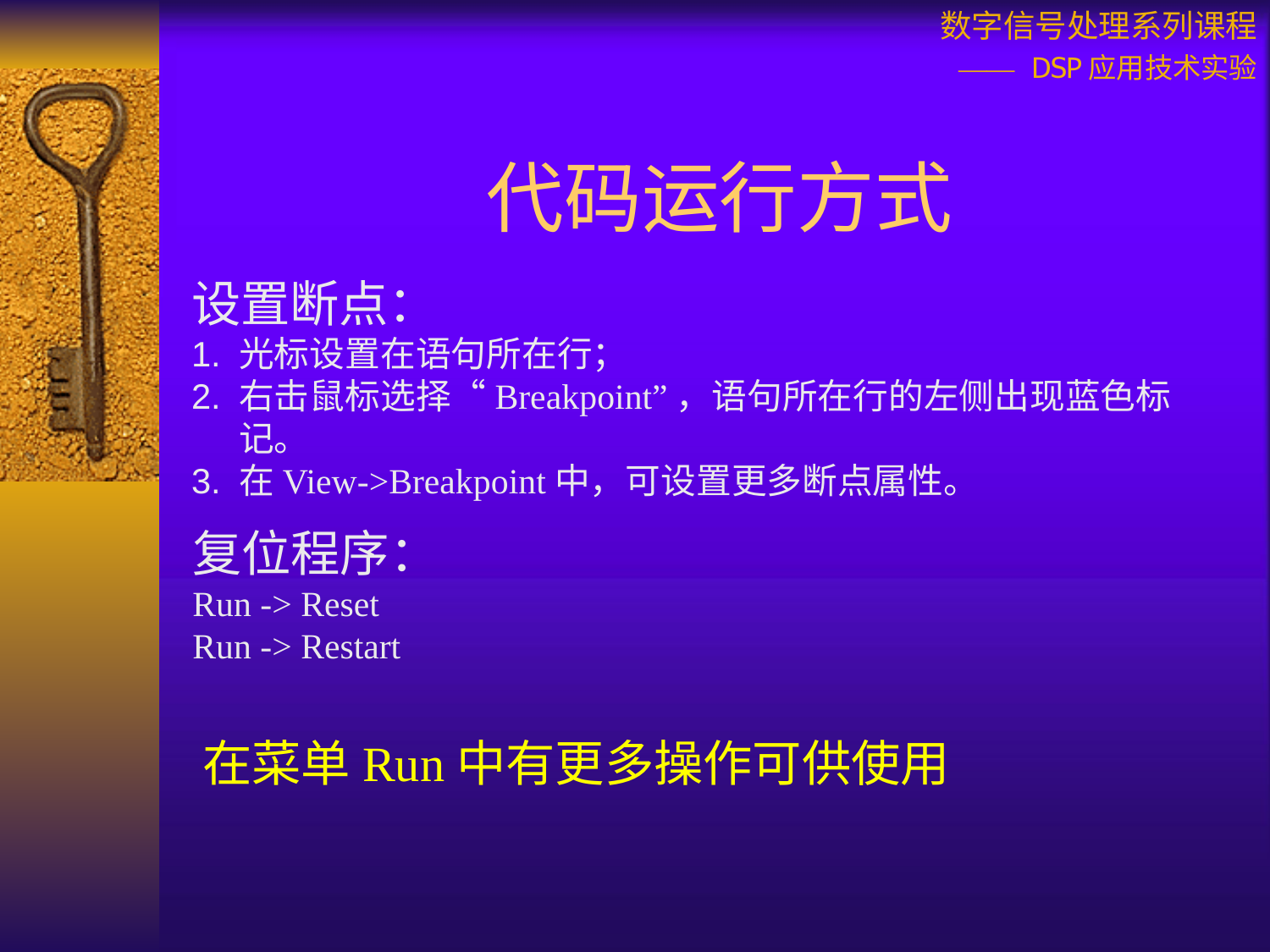

# 代码运行方式
设置断点：
光标设置在语句所在行；
右击鼠标选择“Breakpoint”，语句所在行的左侧出现蓝色标记。
在View->Breakpoint中，可设置更多断点属性。
复位程序：
Run -> Reset
Run -> Restart
在菜单Run中有更多操作可供使用